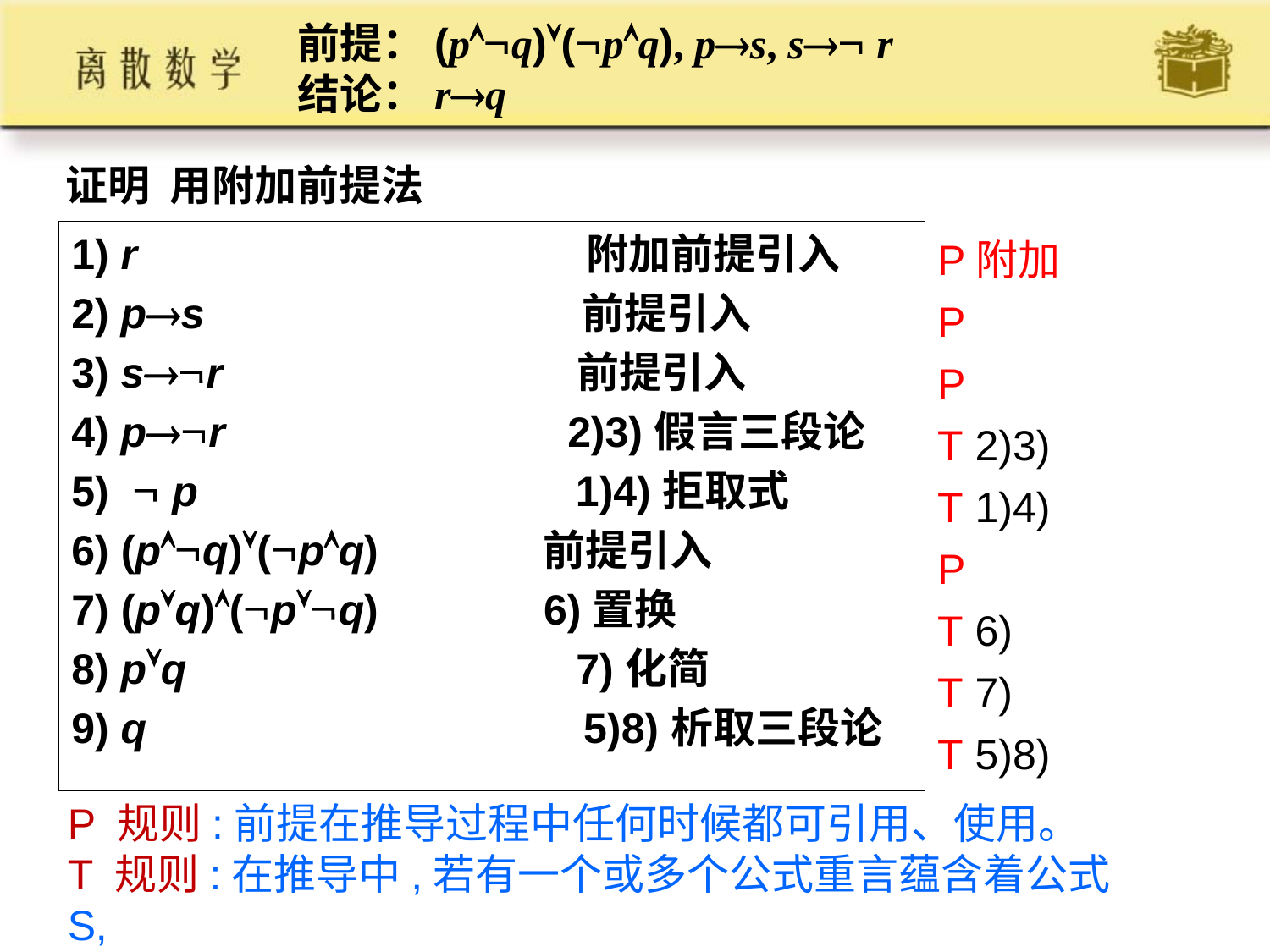

前提：(p∧¬q)∨(¬p∧q), p→s, s→¬ r
结论：r→q
证明  用附加前提法
P附加
P
P
T 2)3)
T 1)4)
P
T 6)
T 7)
T 5)8)
1) r                                     附加前提引入
2) p→s                               前提引入
3) s→¬r                             前提引入
4) p→¬r                             2)3)假言三段论
5)  ¬ p                                1)4)拒取式
6) (p∧¬q)∨(¬p∧q)             前提引入
7) (p∨q)∧(¬p∨¬q)              6)置换
8) p∨q                                 7)化简
9) q                                     5)8)析取三段论
P 规则:前提在推导过程中任何时候都可引用、使用。
T 规则:在推导中,若有一个或多个公式重言蕴含着公式 S,
            则 S 可引入推导中。